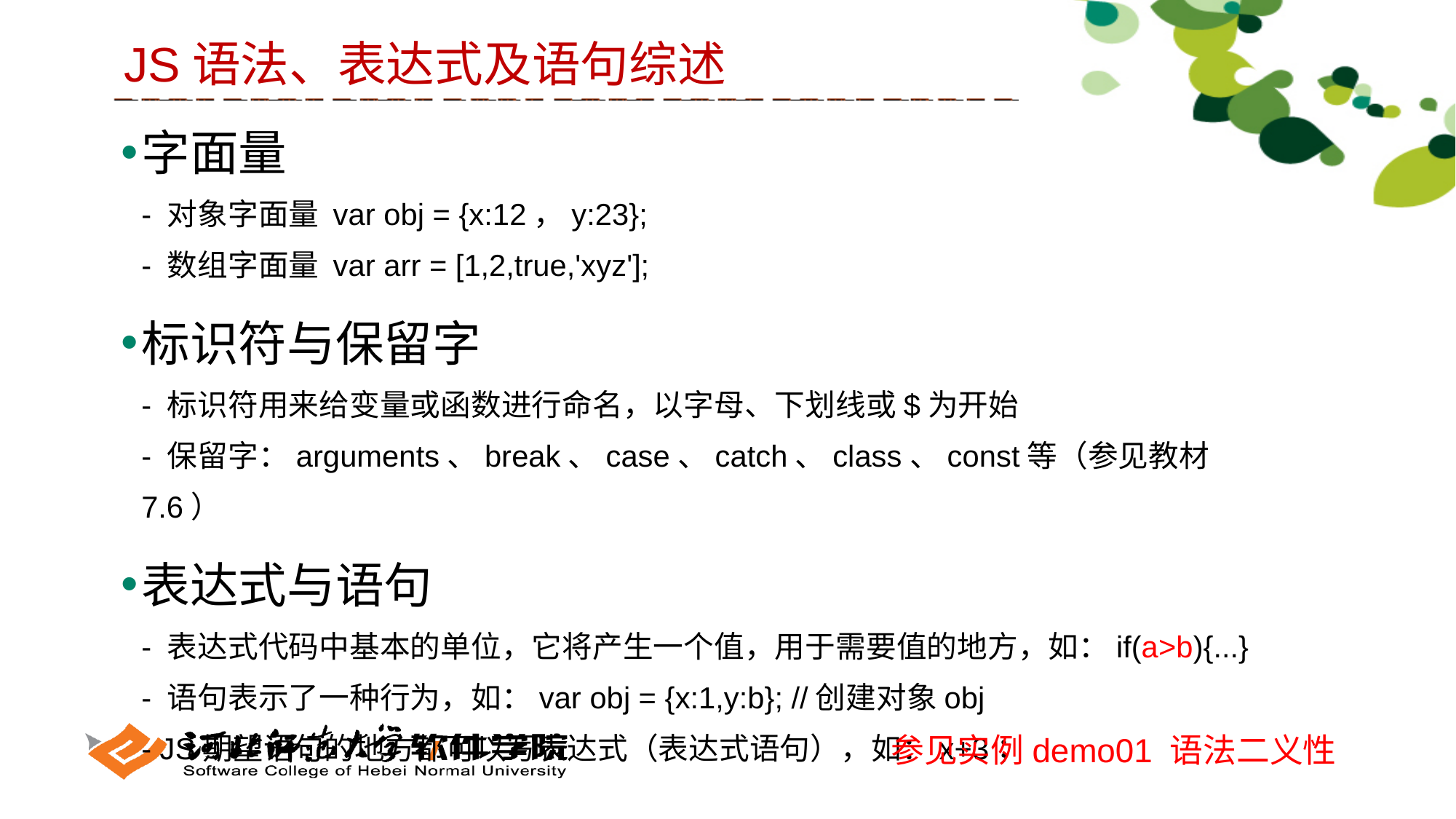

JS语法、表达式及语句综述
字面量
- 对象字面量 var obj = {x:12，y:23};
- 数组字面量 var arr = [1,2,true,'xyz'];
标识符与保留字
- 标识符用来给变量或函数进行命名，以字母、下划线或$为开始
- 保留字：arguments、break、case、catch、class、const等（参见教材7.6）
表达式与语句
- 表达式代码中基本的单位，它将产生一个值，用于需要值的地方，如：if(a>b){...}
- 语句表示了一种行为，如：var obj = {x:1,y:b}; //创建对象obj
- JS期望语句的地方都可以写表达式（表达式语句），如：x+3；

参见实例demo01 语法二义性